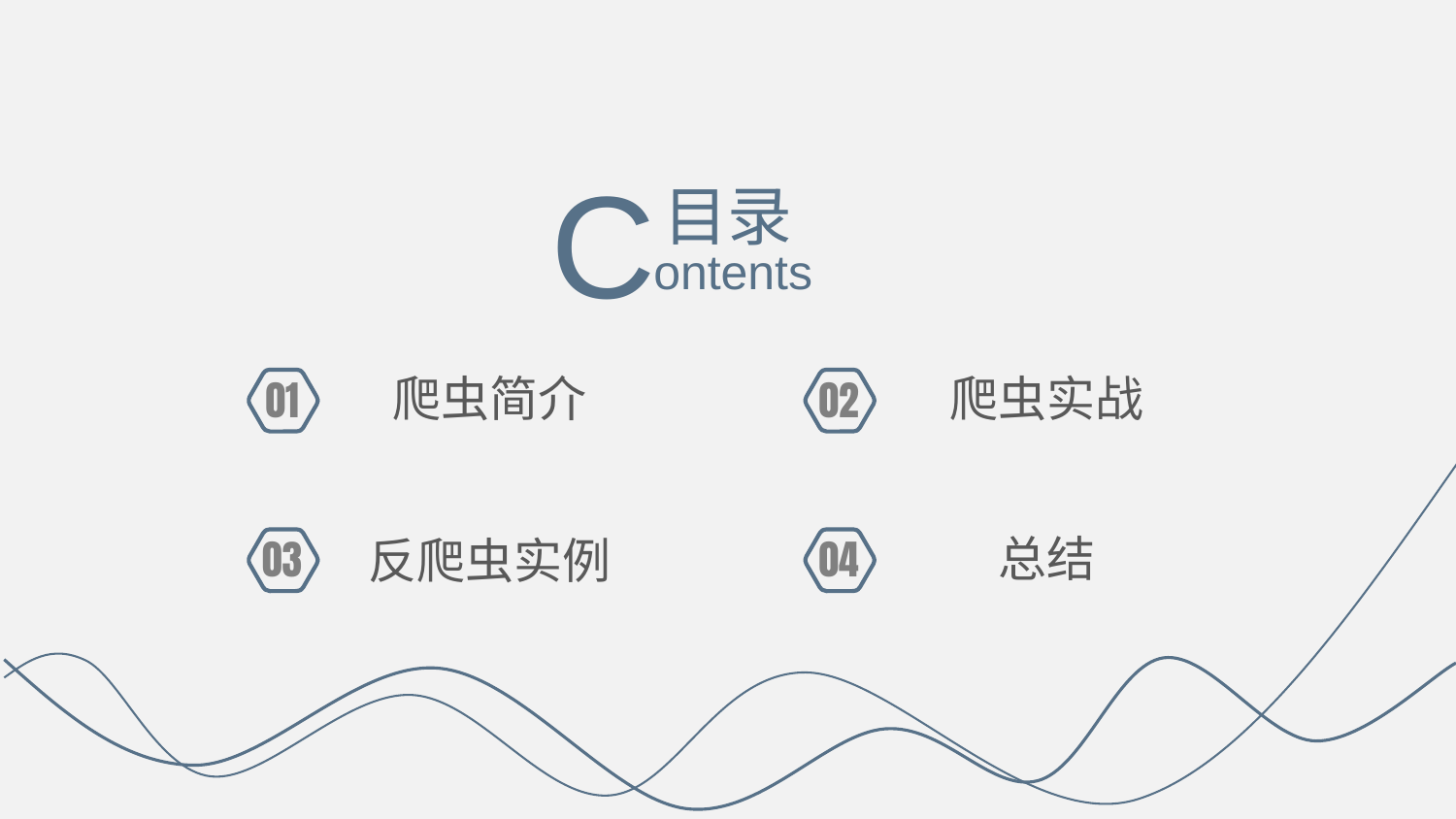

C
目录
ontents
爬虫实战
爬虫简介

01

02

总结
反爬虫实例

03

04